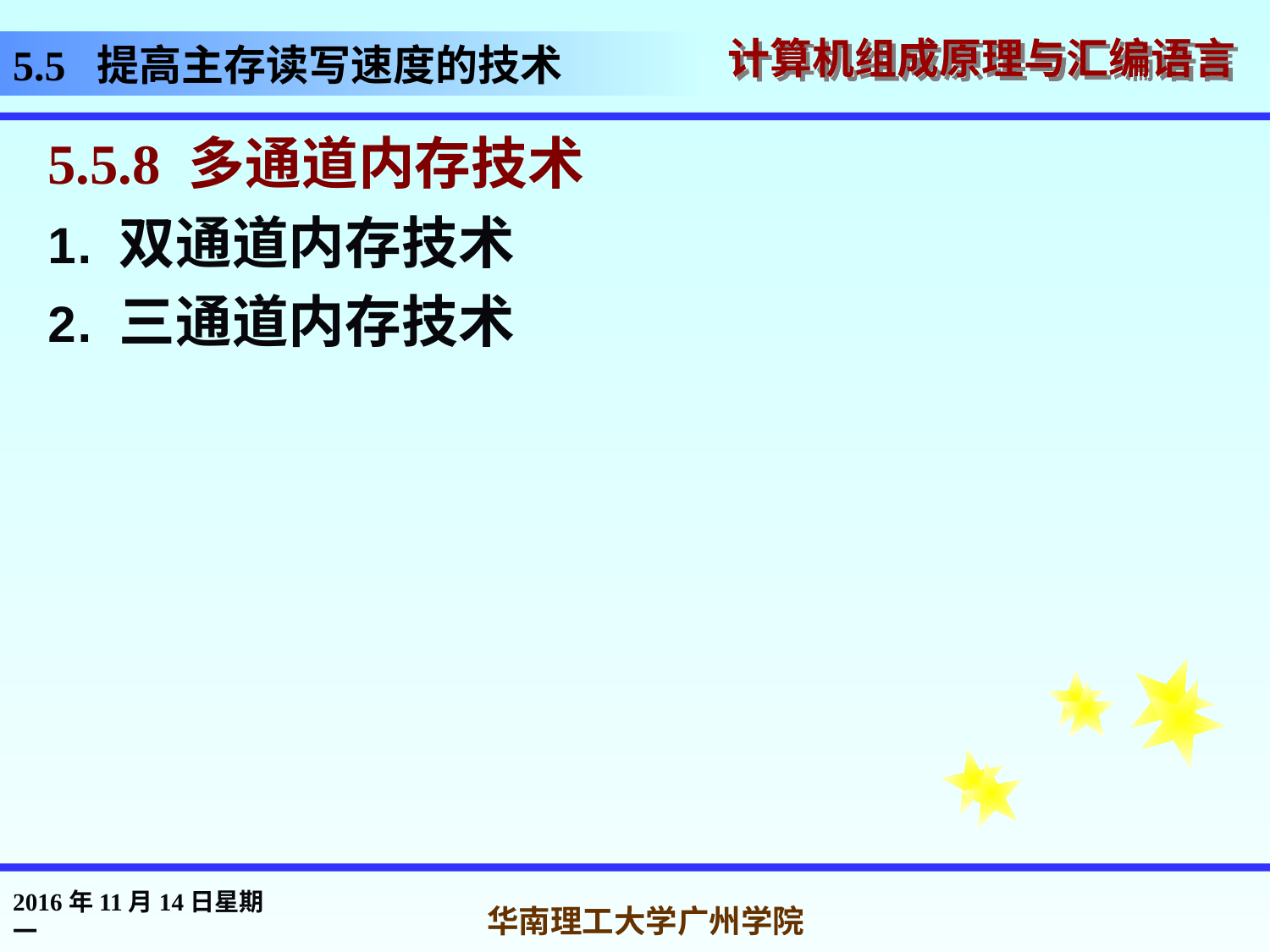

# 5.5  提高主存读写速度的技术
5.5.8 多通道内存技术
双通道内存技术
三通道内存技术
2016年11月14日星期一
华南理工大学广州学院